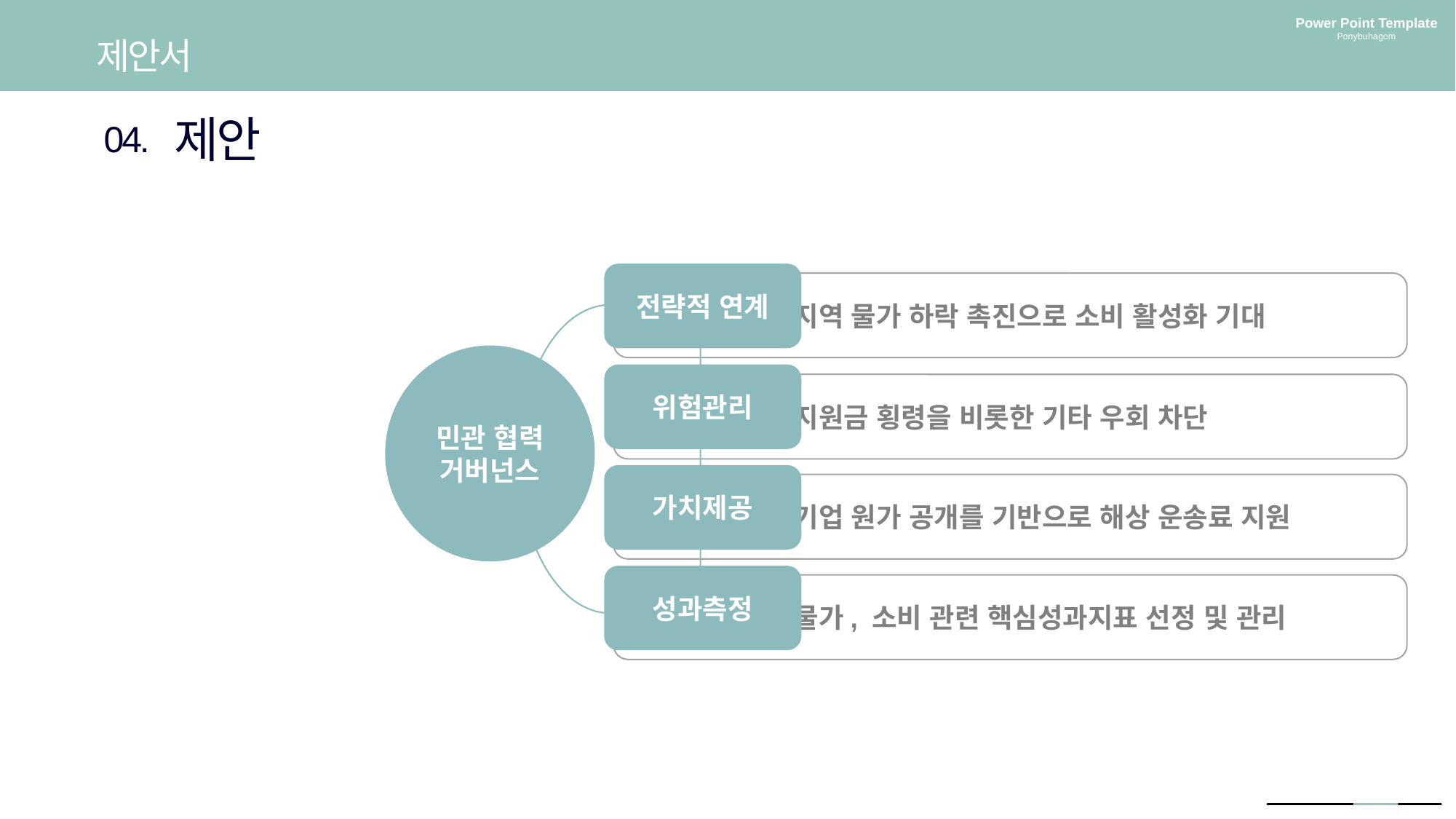

Power Point Template
Ponybuhagom
제안서
제안
04.
전략적 연계
	        지역 물가 하락 촉진으로 소비 활성화 기대

민관 협력
거버넌스
위험관리
	        지원금 횡령을 비롯한 기타 우회 차단
가치제공
	        기업 원가 공개를 기반으로 해상 운송료 지원
성과측정
	        물가, 소비 관련 핵심성과지표 선정 및 관리